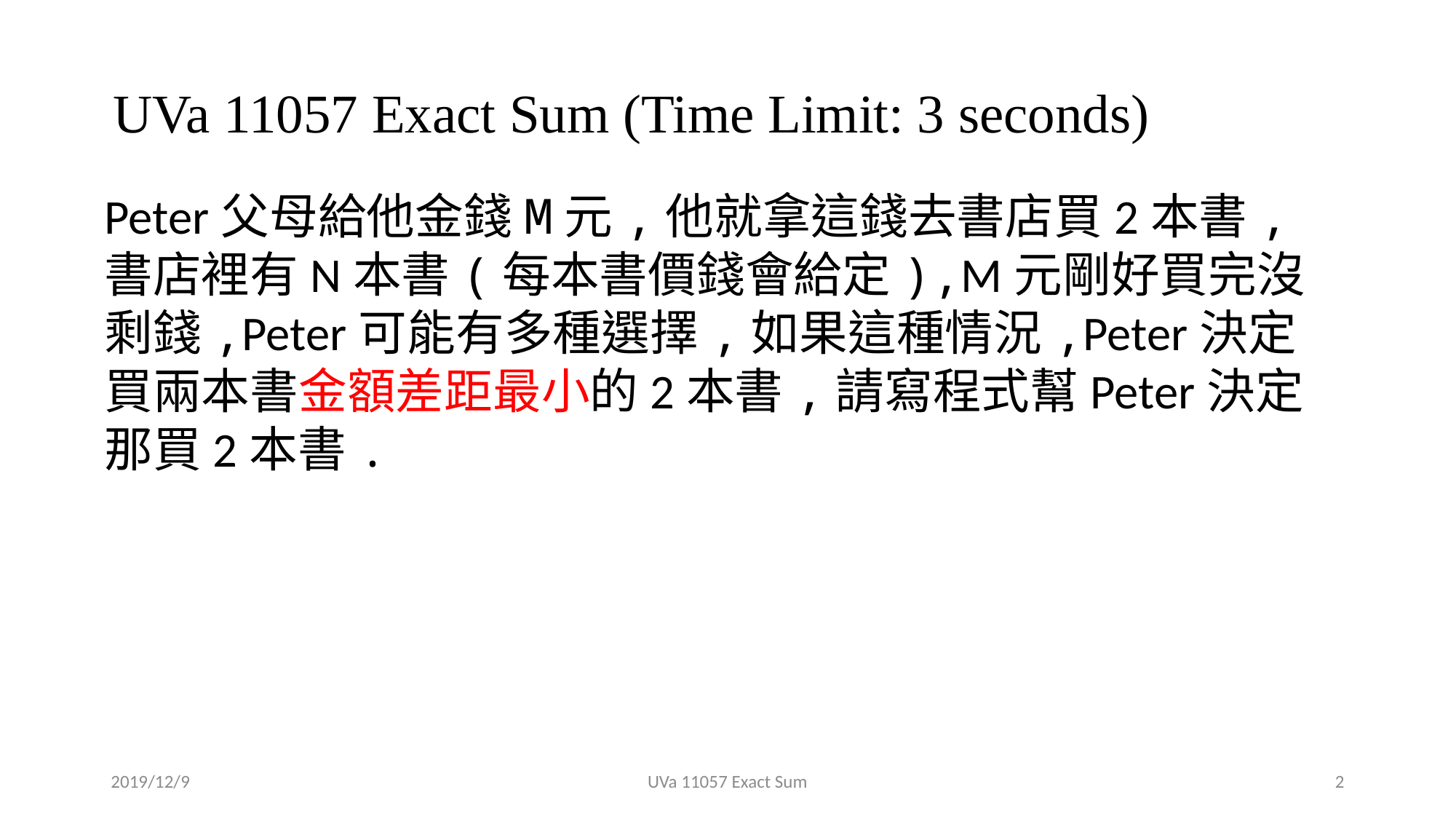

# UVa 11057 Exact Sum (Time Limit: 3 seconds)
Peter父母給他金錢M元,他就拿這錢去書店買2本書,書店裡有N本書(每本書價錢會給定),M元剛好買完沒剩錢,Peter可能有多種選擇,如果這種情況,Peter決定買兩本書金額差距最小的2本書,請寫程式幫Peter決定那買2本書.
2019/12/9
UVa 11057 Exact Sum
2